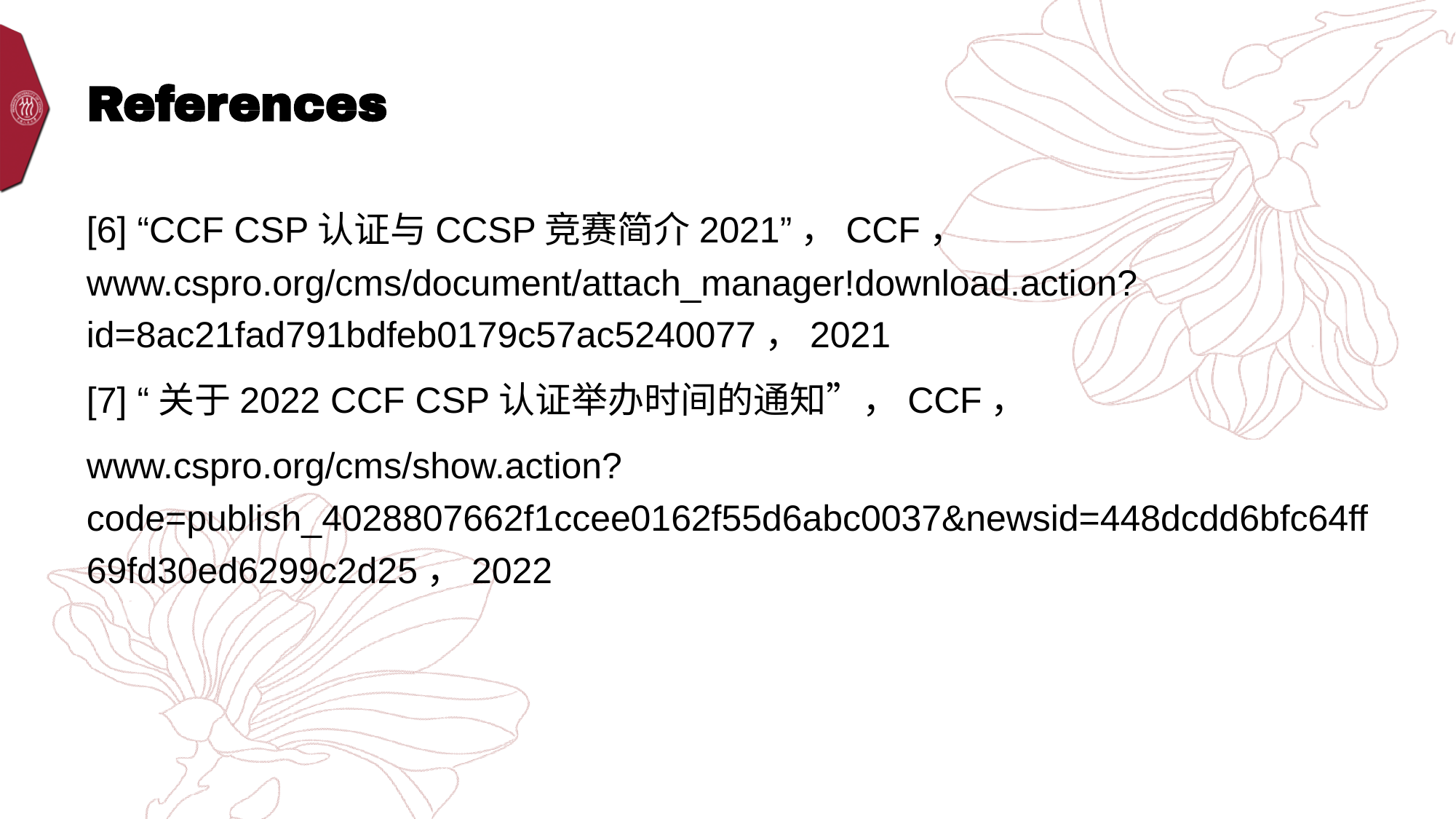

# References
[6] “CCF CSP认证与CCSP竞赛简介2021”，CCF， www.cspro.org/cms/document/attach_manager!download.action?id=8ac21fad791bdfeb0179c57ac5240077，2021
[7] “关于2022 CCF CSP认证举办时间的通知”，CCF，
www.cspro.org/cms/show.action?code=publish_4028807662f1ccee0162f55d6abc0037&newsid=448dcdd6bfc64ff69fd30ed6299c2d25，2022